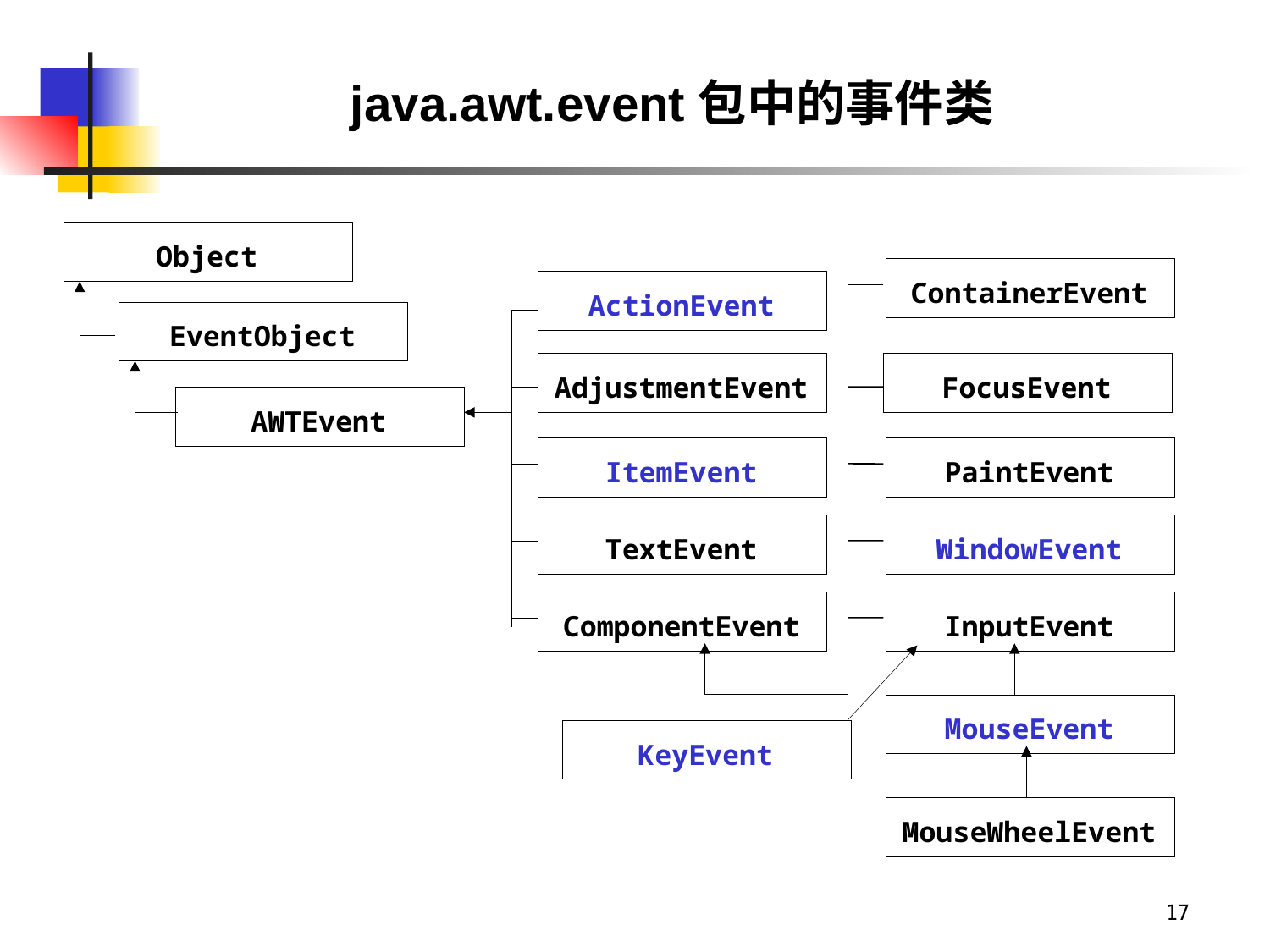

# java.awt.event包中的事件类

Object

ContainerEvent

ActionEvent

EventObject

AdjustmentEvent

FocusEvent

AWTEvent

ItemEvent

PaintEvent

TextEvent

WindowEvent

ComponentEvent

InputEvent

MouseEvent

KeyEvent

MouseWheelEvent